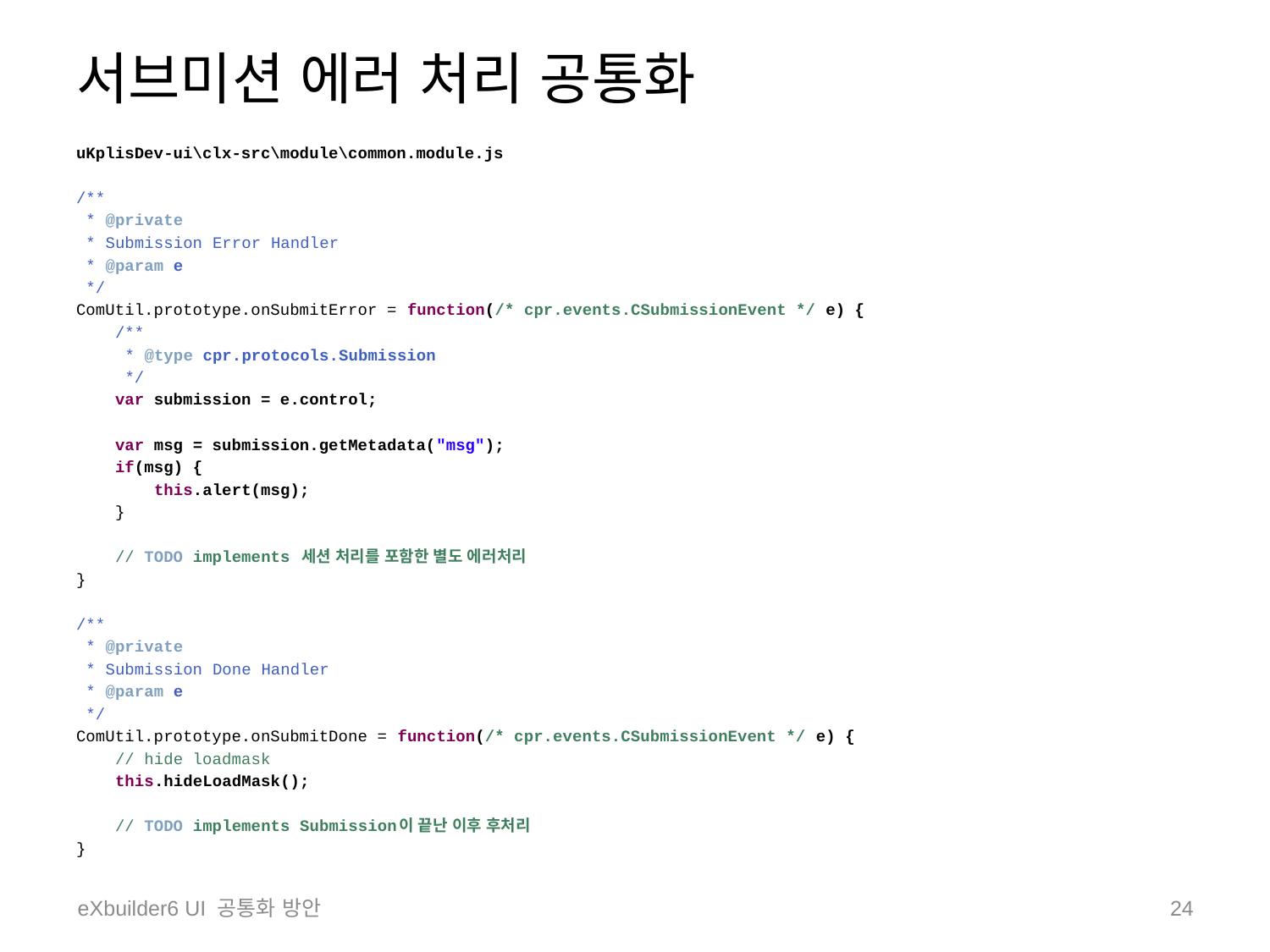

# 서브미션 에러 처리 공통화
uKplisDev-ui\clx-src\module\common.module.js

/**
 * @private
 * Submission Error Handler
 * @param e
 */
ComUtil.prototype.onSubmitError = function(/* cpr.events.CSubmissionEvent */ e) {
    /**
     * @type cpr.protocols.Submission
     */
    var submission = e.control;

    var msg = submission.getMetadata("msg");
    if(msg) {
        this.alert(msg);
    }

    // TODO implements 세션 처리를 포함한 별도 에러처리
}

/**
 * @private
 * Submission Done Handler
 * @param e
 */
ComUtil.prototype.onSubmitDone = function(/* cpr.events.CSubmissionEvent */ e) {
    // hide loadmask
    this.hideLoadMask();

    // TODO implements Submission이 끝난 이후 후처리
}
eXbuilder6 UI 공통화 방안
24